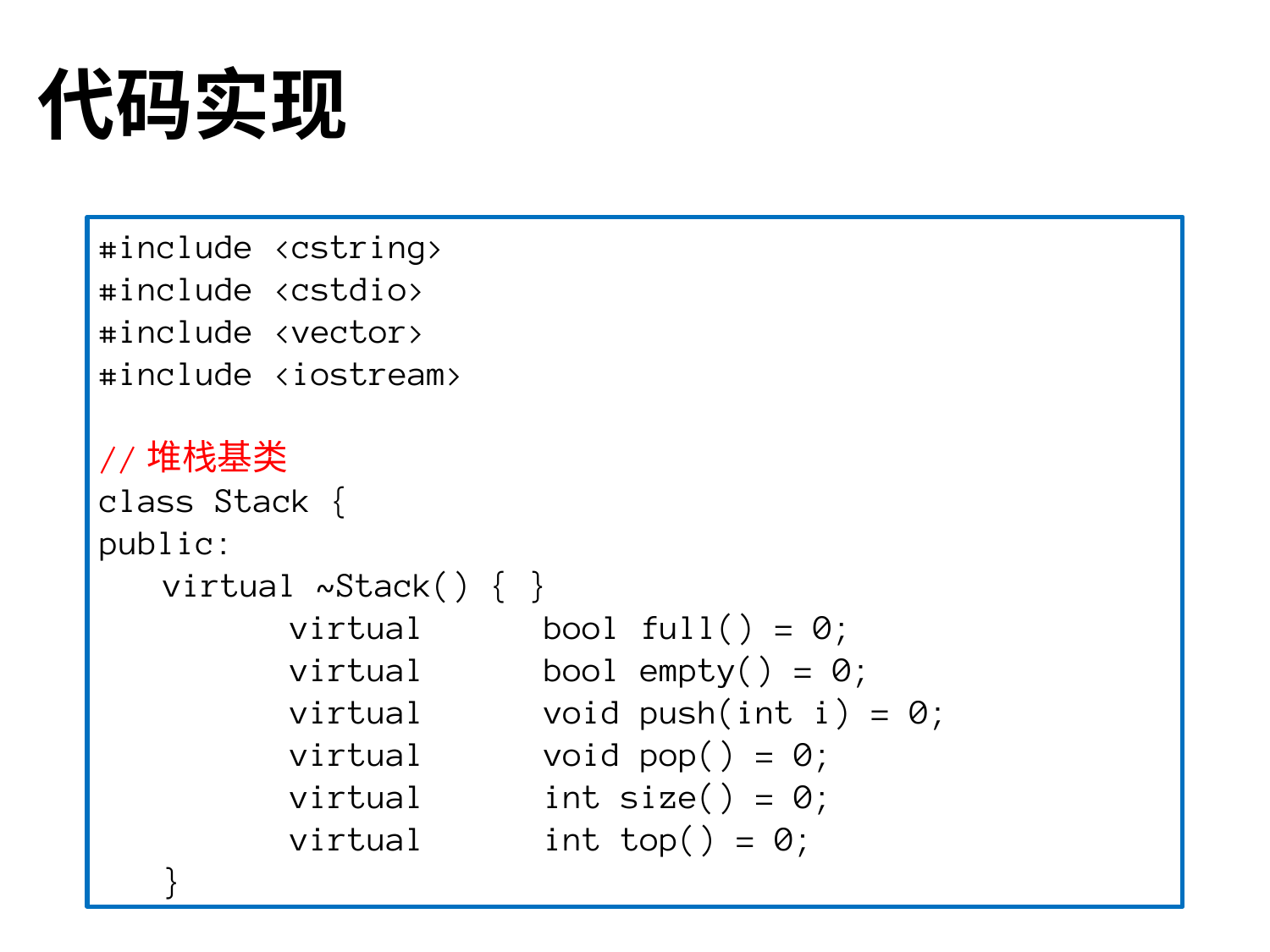

# 代码实现
#include <cstring>
#include <cstdio>
#include <vector>
#include <iostream>

//堆栈基类
class Stack {
public:
virtual ~Stack() { }
	virtual 	bool full() = 0;
	virtual 	bool empty() = 0;
	virtual 	void push(int i) = 0;
	virtual 	void pop() = 0;
	virtual 	int size() = 0;
	virtual 	int top() = 0;
}